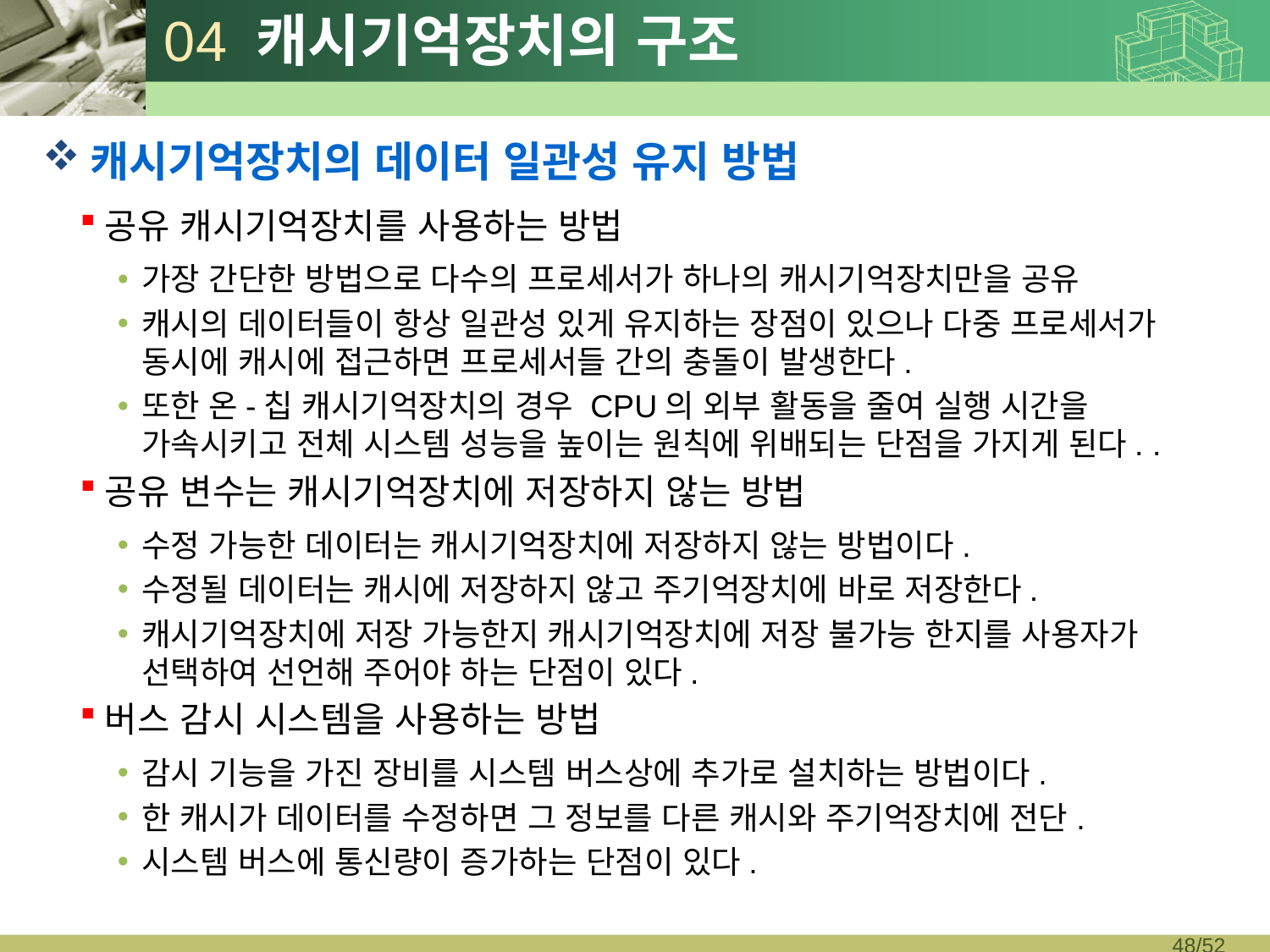

# 04 캐시기억장치의 구조
캐시기억장치의 데이터 일관성 유지 방법
공유 캐시기억장치를 사용하는 방법
가장 간단한 방법으로 다수의 프로세서가 하나의 캐시기억장치만을 공유
캐시의 데이터들이 항상 일관성 있게 유지하는 장점이 있으나 다중 프로세서가 동시에 캐시에 접근하면 프로세서들 간의 충돌이 발생한다.
또한 온-칩 캐시기억장치의 경우 CPU의 외부 활동을 줄여 실행 시간을 가속시키고 전체 시스템 성능을 높이는 원칙에 위배되는 단점을 가지게 된다. .
공유 변수는 캐시기억장치에 저장하지 않는 방법
수정 가능한 데이터는 캐시기억장치에 저장하지 않는 방법이다.
수정될 데이터는 캐시에 저장하지 않고 주기억장치에 바로 저장한다.
캐시기억장치에 저장 가능한지 캐시기억장치에 저장 불가능 한지를 사용자가 선택하여 선언해 주어야 하는 단점이 있다.
버스 감시 시스템을 사용하는 방법
감시 기능을 가진 장비를 시스템 버스상에 추가로 설치하는 방법이다.
한 캐시가 데이터를 수정하면 그 정보를 다른 캐시와 주기억장치에 전단.
시스템 버스에 통신량이 증가하는 단점이 있다.